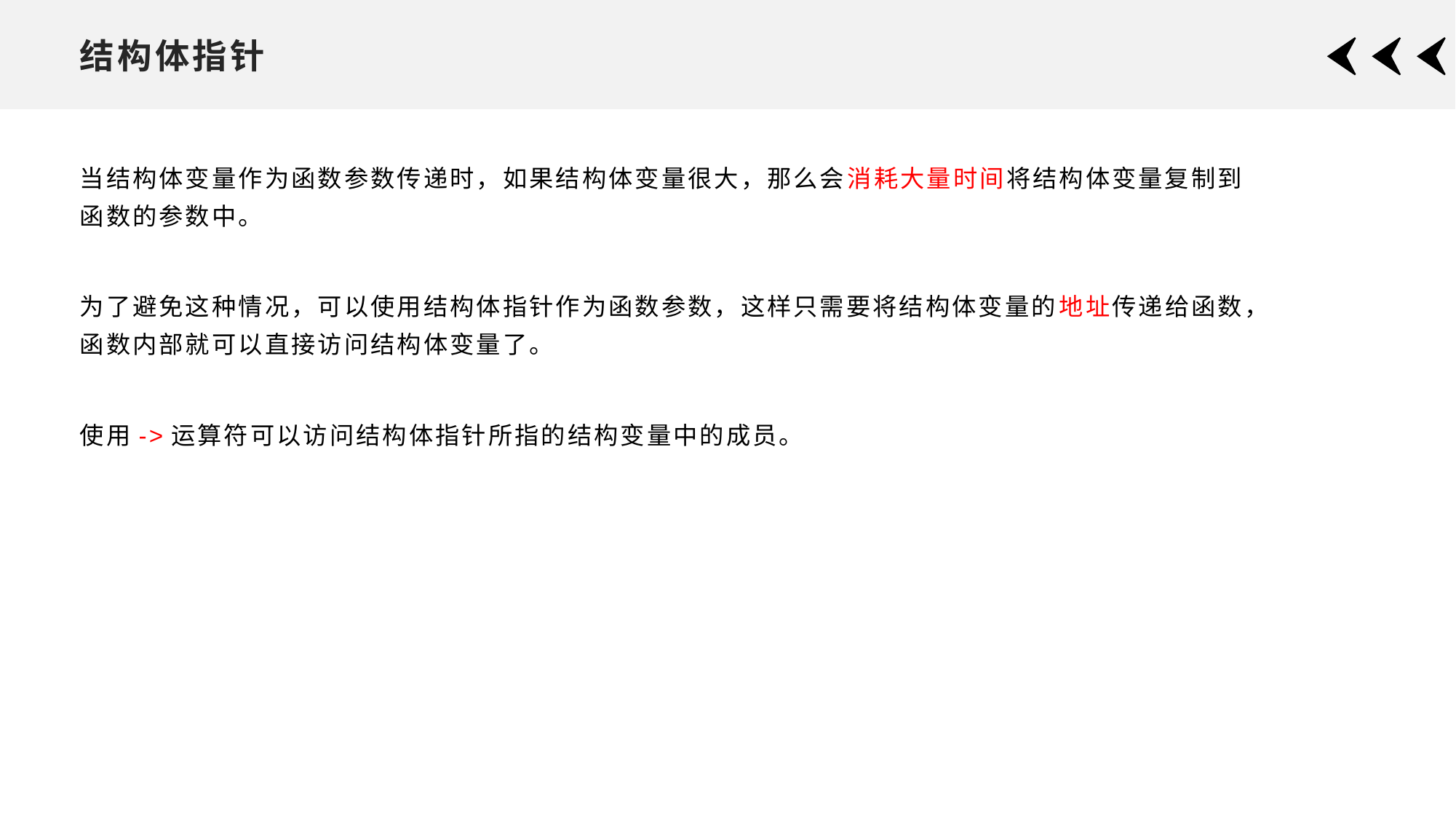

# 结构体指针
当结构体变量作为函数参数传递时，如果结构体变量很大，那么会消耗大量时间将结构体变量复制到函数的参数中。
为了避免这种情况，可以使用结构体指针作为函数参数，这样只需要将结构体变量的地址传递给函数，函数内部就可以直接访问结构体变量了。
使用->运算符可以访问结构体指针所指的结构变量中的成员。